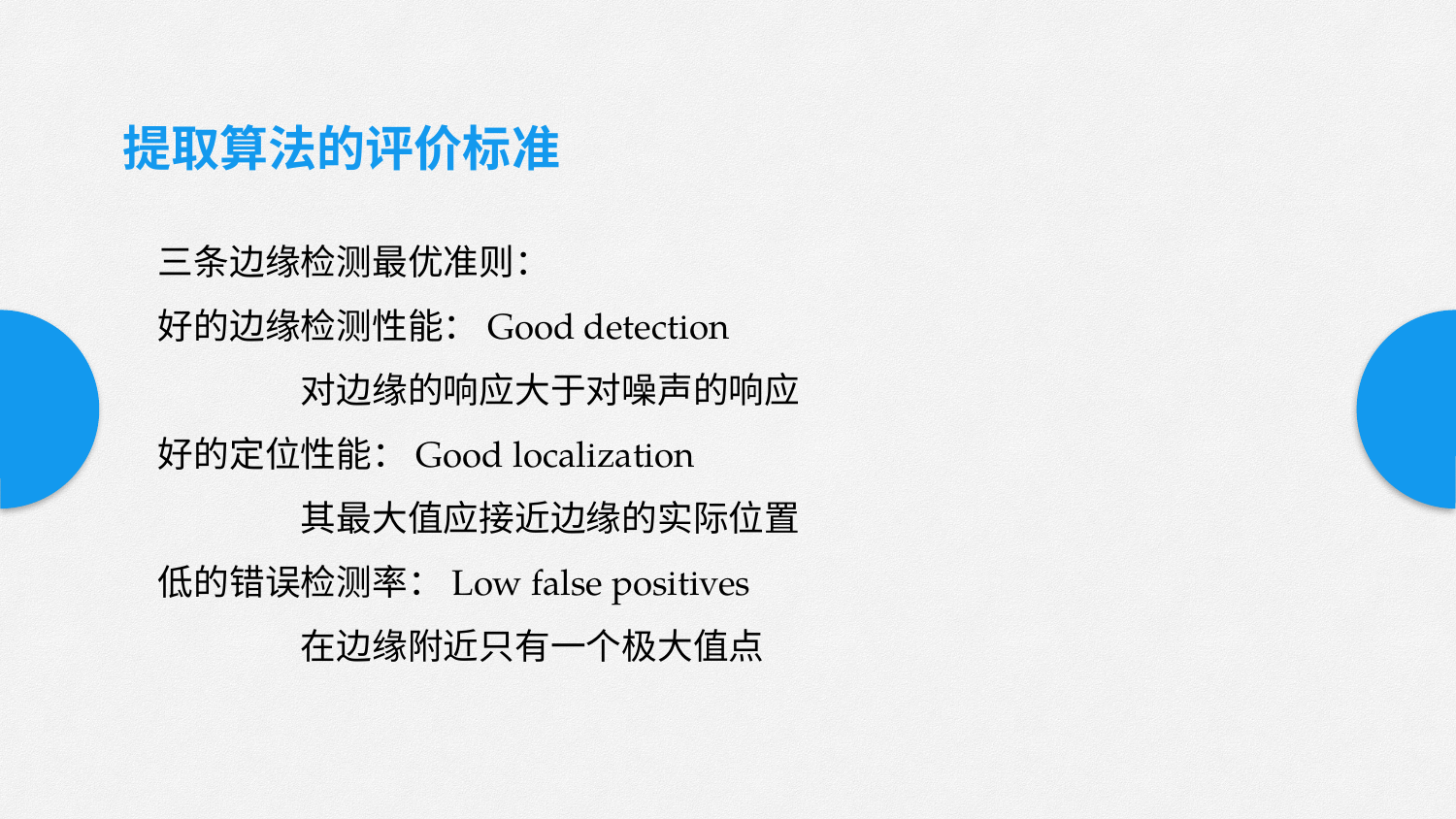

提取算法的评价标准
三条边缘检测最优准则：
好的边缘检测性能：Good detection
			对边缘的响应大于对噪声的响应
好的定位性能：Good localization
			其最大值应接近边缘的实际位置
低的错误检测率：Low false positives
			在边缘附近只有一个极大值点